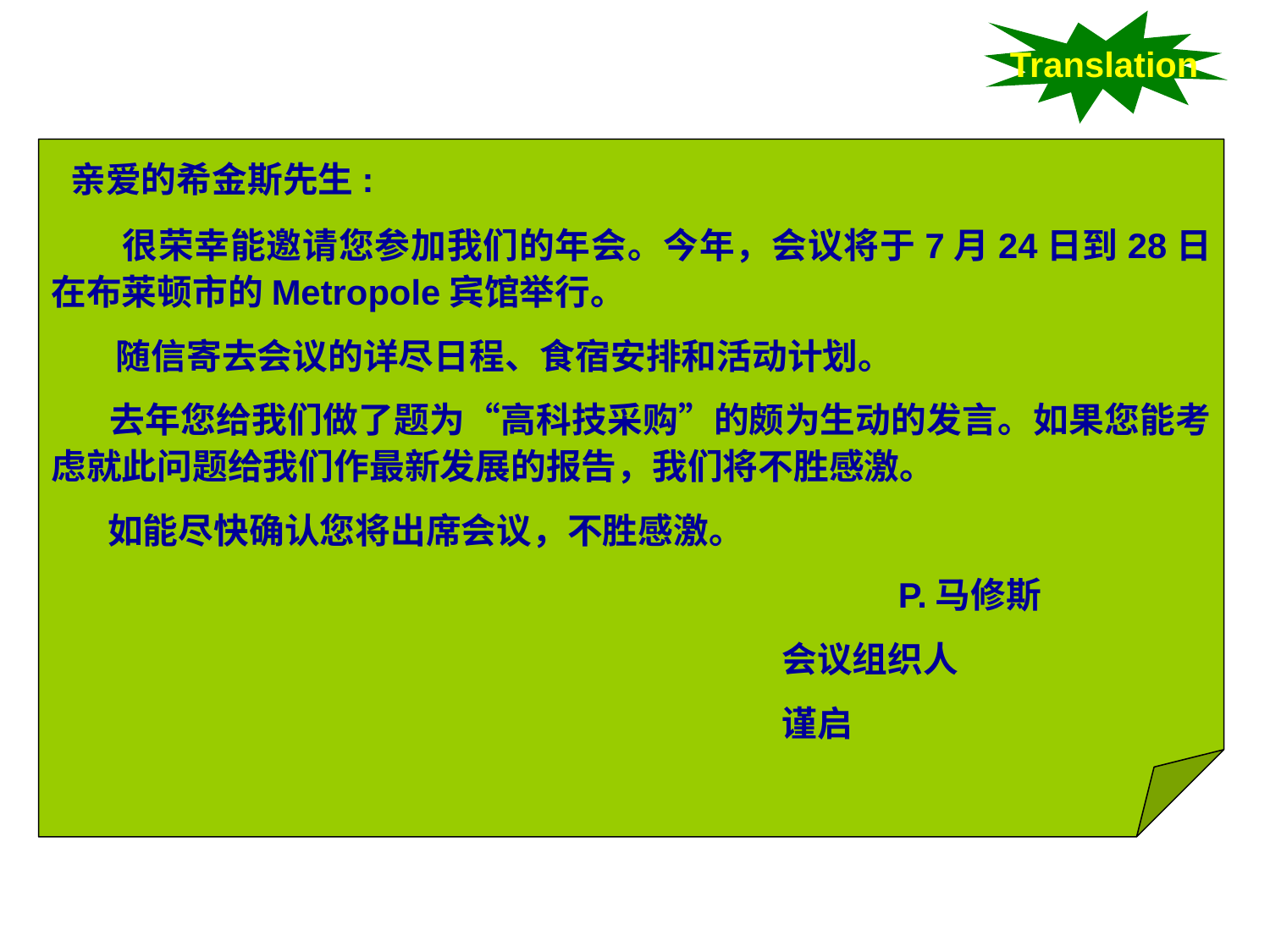

Translation
 亲爱的希金斯先生:
       很荣幸能邀请您参加我们的年会。今年，会议将于7月24日到28日在布莱顿市的Metropole宾馆举行。
       随信寄去会议的详尽日程、食宿安排和活动计划。
      去年您给我们做了题为“高科技采购”的颇为生动的发言。如果您能考虑就此问题给我们作最新发展的报告，我们将不胜感激。
      如能尽快确认您将出席会议，不胜感激。
                                                                                       P.马修斯
	                                                                          会议组织人
	                                                                          谨启